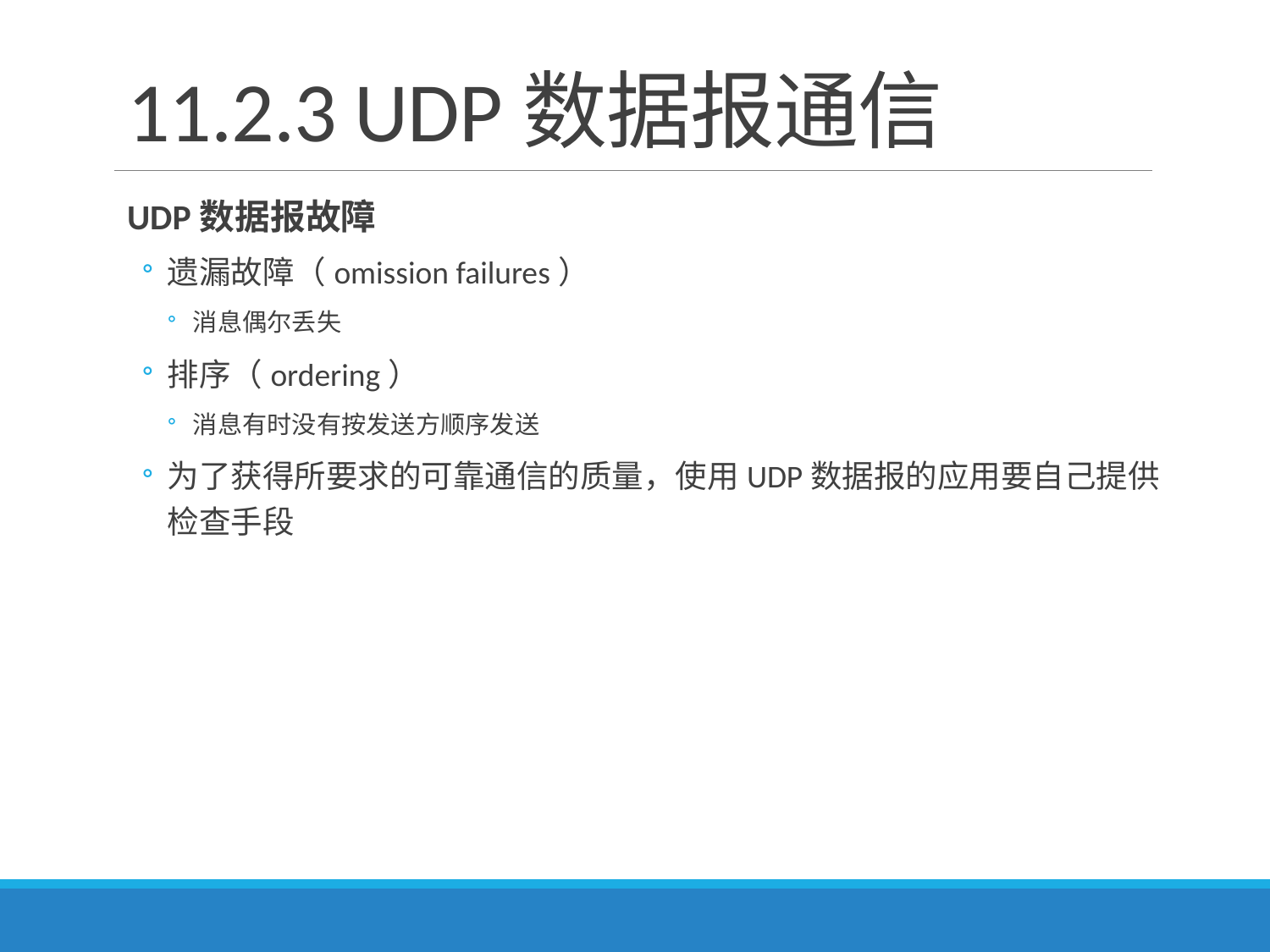

# 11.2.3 UDP数据报通信
UDP数据报故障
遗漏故障（omission failures）
消息偶尔丢失
排序（ordering）
消息有时没有按发送方顺序发送
为了获得所要求的可靠通信的质量，使用UDP数据报的应用要自己提供检查手段
13